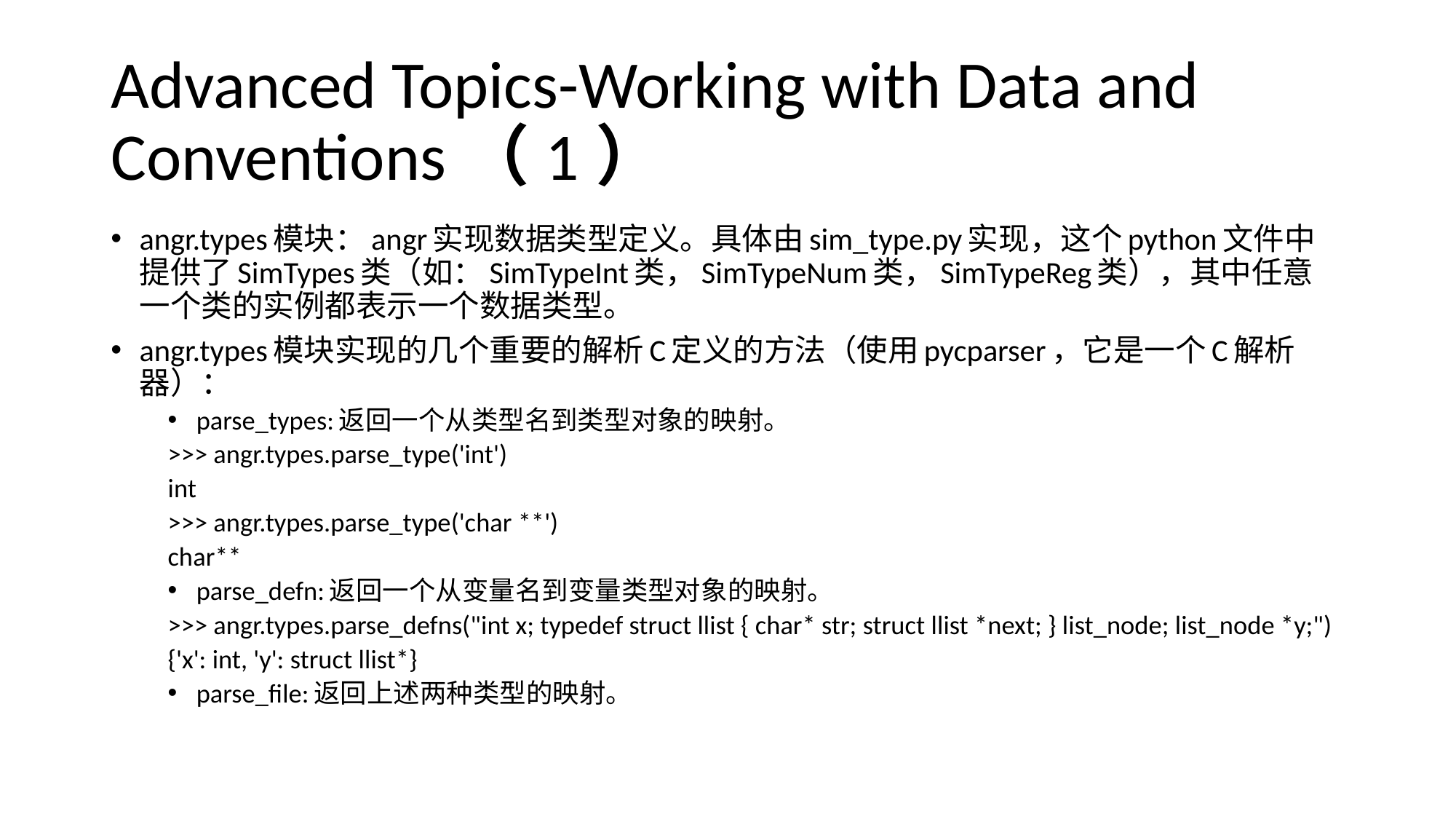

# Advanced Topics-Working with Data and Conventions（1）
angr.types模块：angr实现数据类型定义。具体由sim_type.py实现，这个python文件中提供了SimTypes类（如：SimTypeInt类，SimTypeNum类，SimTypeReg类），其中任意一个类的实例都表示一个数据类型。
angr.types模块实现的几个重要的解析C定义的方法（使用pycparser，它是一个C解析器）：
parse_types:返回一个从类型名到类型对象的映射。
	>>> angr.types.parse_type('int')
	int
	>>> angr.types.parse_type('char **')
	char**
parse_defn:返回一个从变量名到变量类型对象的映射。
	>>> angr.types.parse_defns("int x; typedef struct llist { char* str; struct llist *next; } list_node; list_node *y;")
	{'x': int, 'y': struct llist*}
parse_file:返回上述两种类型的映射。